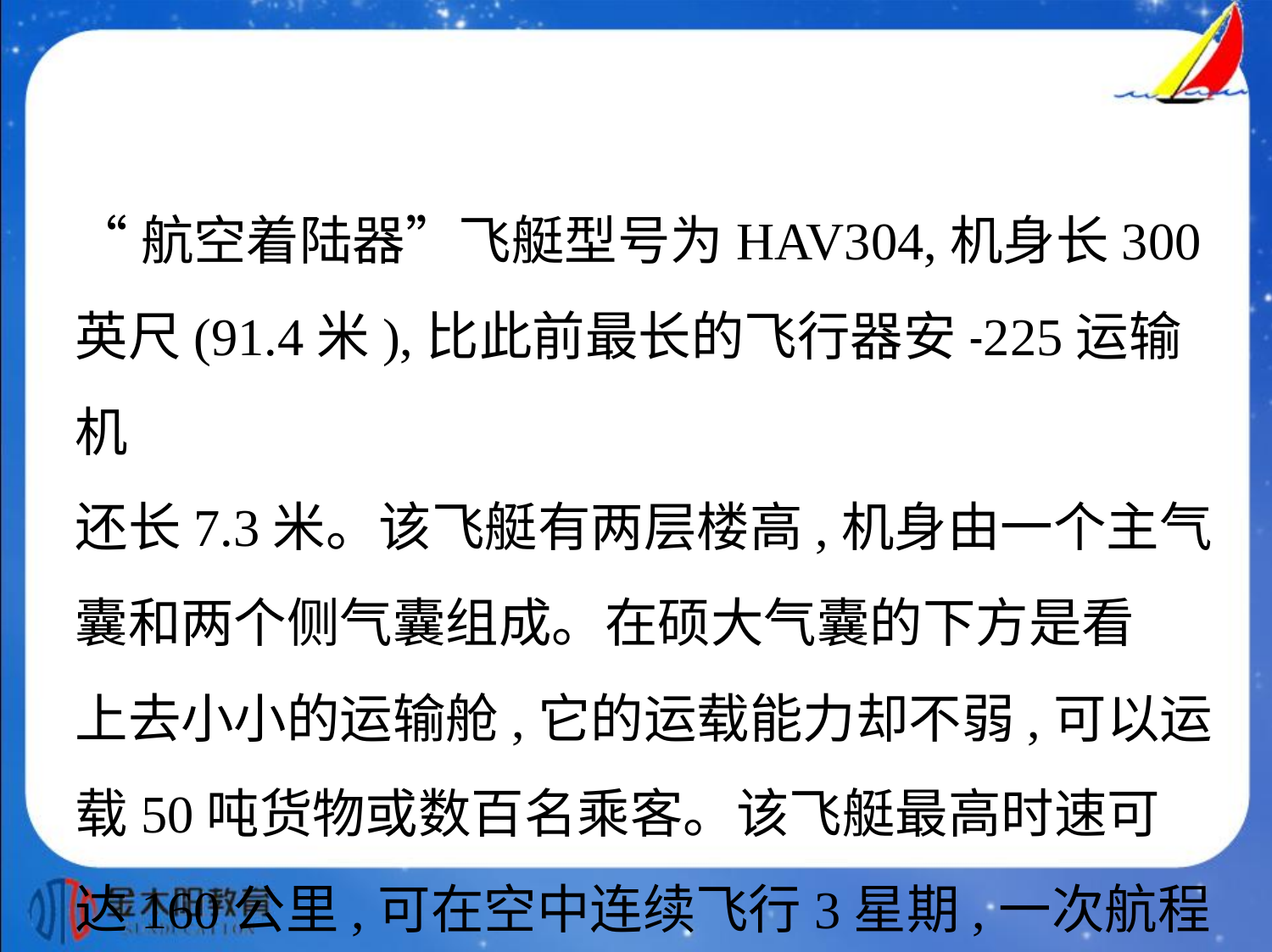

“航空着陆器”飞艇型号为HAV304,机身长300
英尺(91.4米),比此前最长的飞行器安-225运输机
还长7.3米。该飞艇有两层楼高,机身由一个主气
囊和两个侧气囊组成。在硕大气囊的下方是看
上去小小的运输舱,它的运载能力却不弱,可以运
载50吨货物或数百名乘客。该飞艇最高时速可
达160公里,可在空中连续飞行3星期,一次航程最